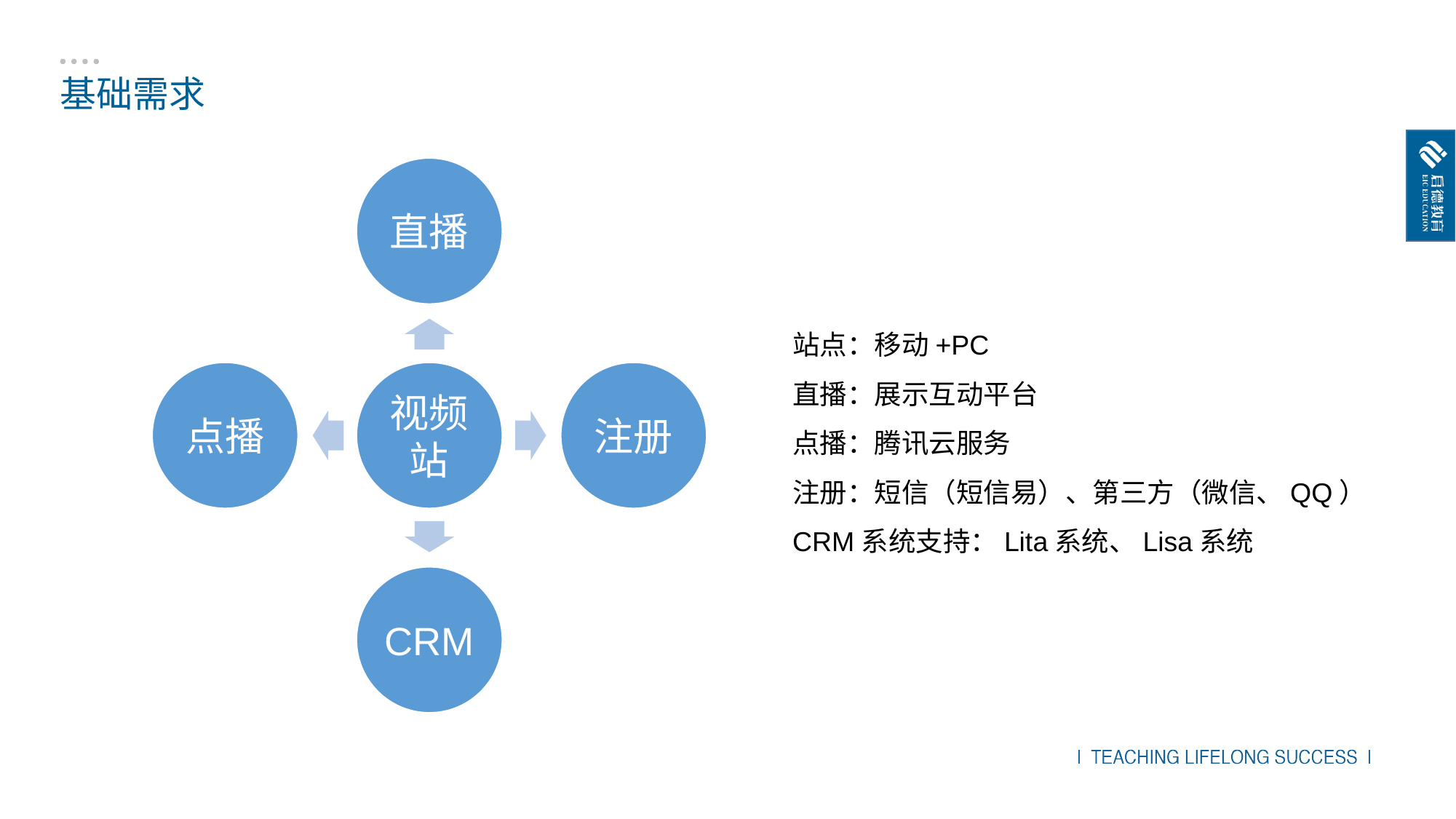

基础需求
视频站

直播

注册

CRM

点播
站点：移动+PC
直播：展示互动平台
点播：腾讯云服务
注册：短信（短信易）、第三方（微信、QQ）
CRM系统支持：Lita系统、Lisa系统